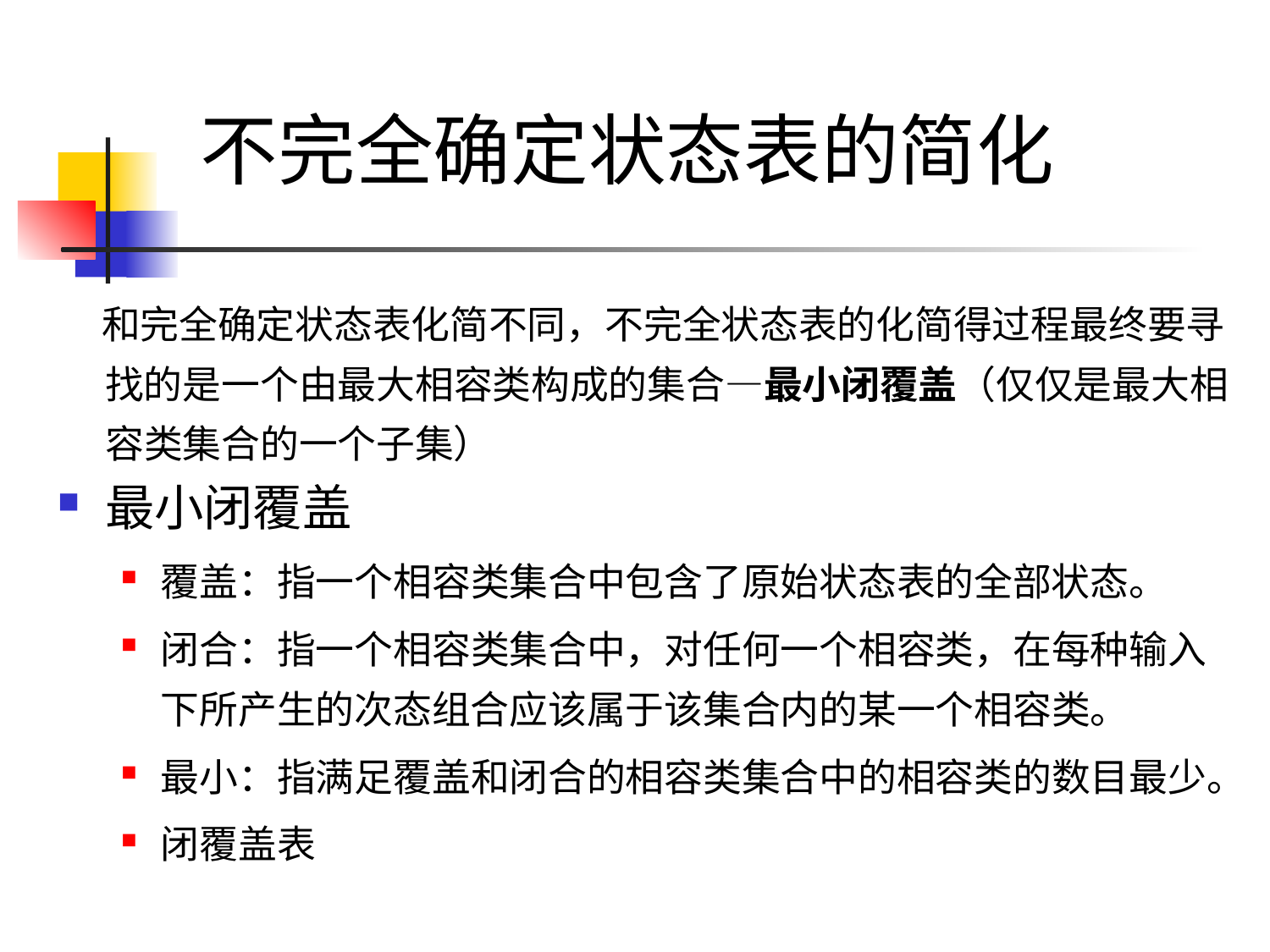

# 不完全确定状态表的简化
    和完全确定状态表化简不同，不完全状态表的化简得过程最终要寻找的是一个由最大相容类构成的集合—最小闭覆盖（仅仅是最大相容类集合的一个子集）
最小闭覆盖
覆盖：指一个相容类集合中包含了原始状态表的全部状态。
闭合：指一个相容类集合中，对任何一个相容类，在每种输入下所产生的次态组合应该属于该集合内的某一个相容类。
最小：指满足覆盖和闭合的相容类集合中的相容类的数目最少。
闭覆盖表